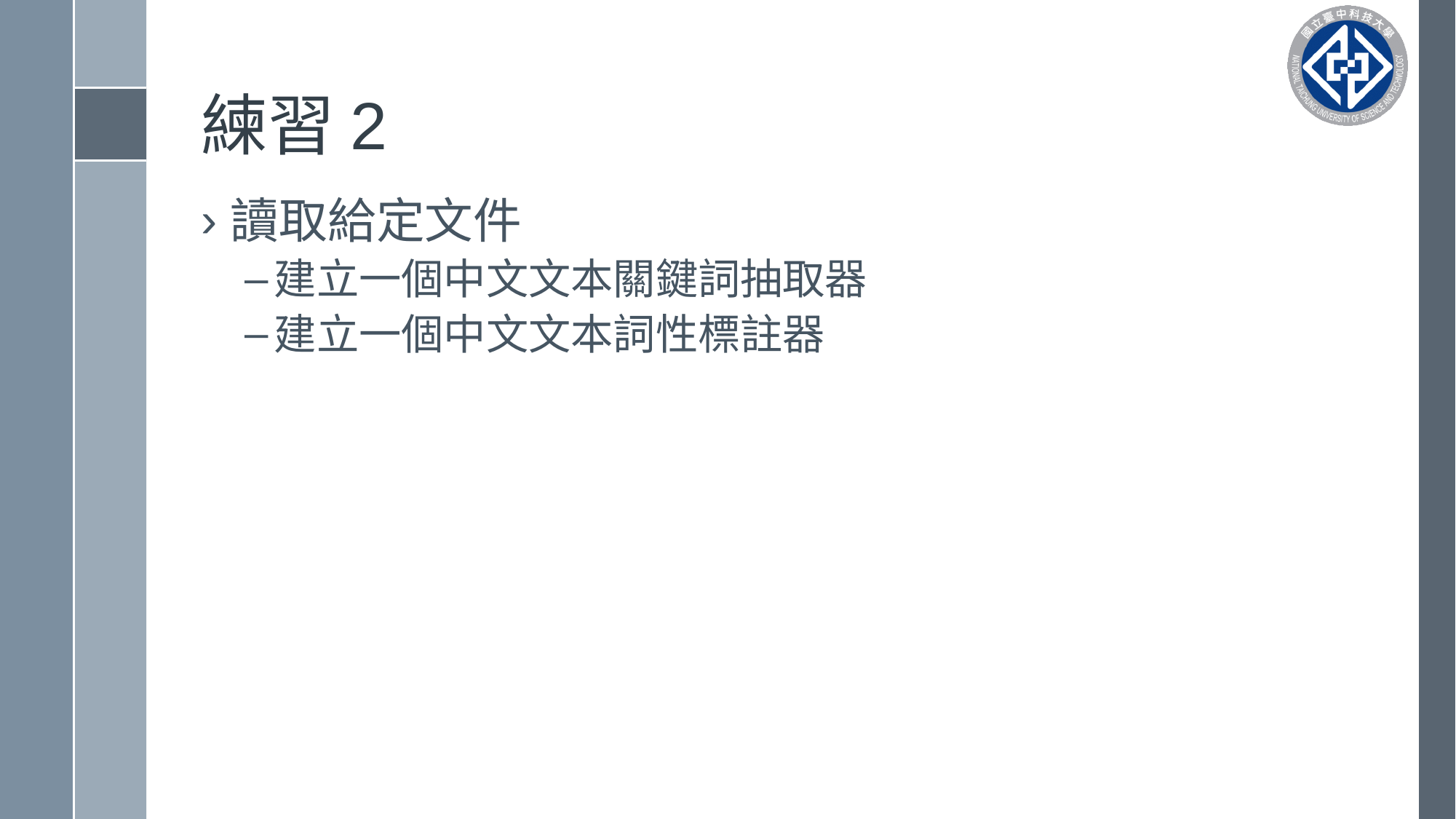

# 練習2
讀取給定文件
建立一個中文文本關鍵詞抽取器
建立一個中文文本詞性標註器